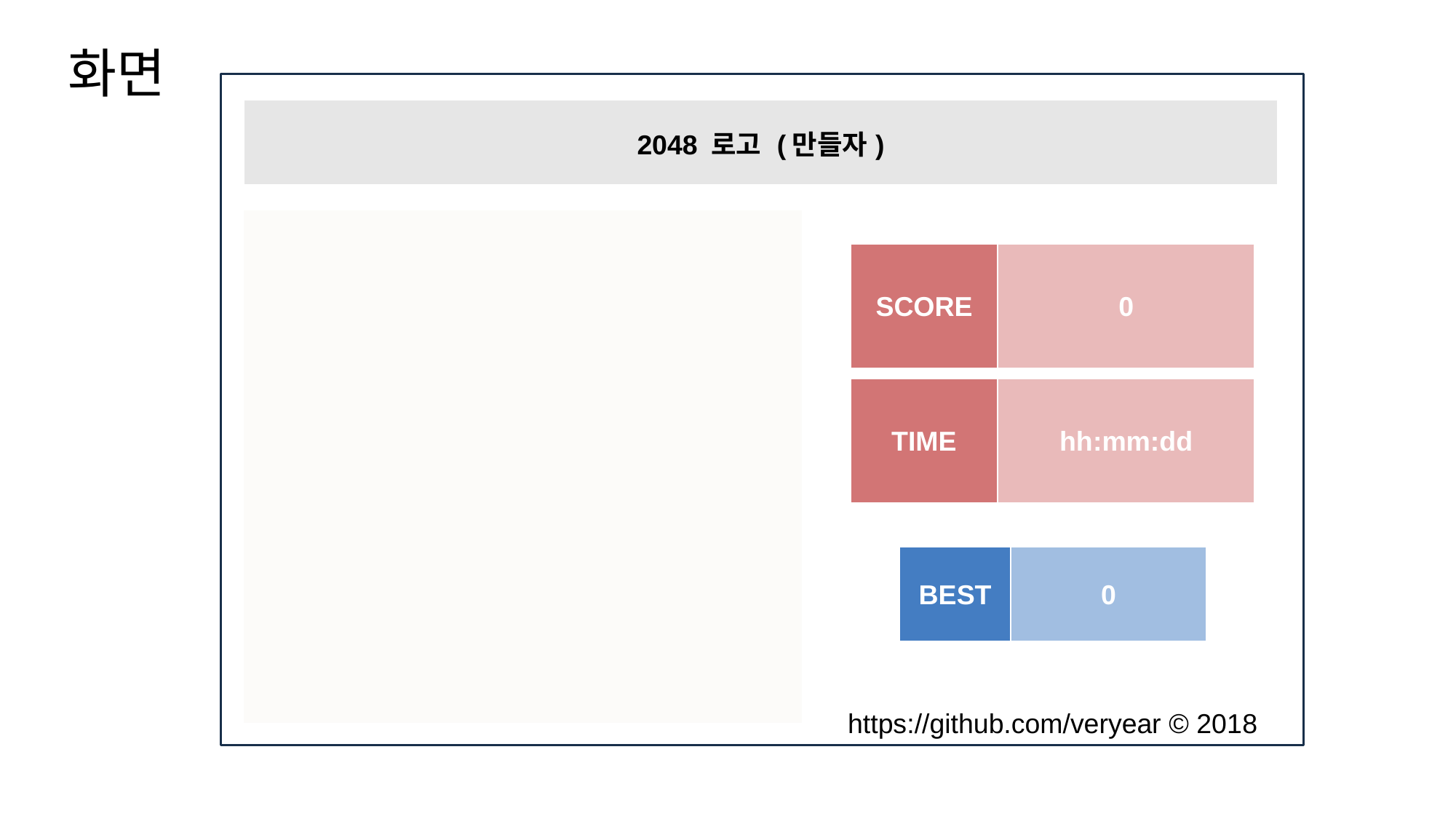

화면

| 2048 로고 (만들자) |
| --- |
|  |  |  |  |
| --- | --- | --- | --- |
|  |  |  |  |
|  |  |  |  |
|  |  |  |  |
| SCORE | 0 |
| --- | --- |
| TIME | hh:mm:dd |
| --- | --- |
| BEST | 0 |
| --- | --- |
https://github.com/veryear © 2018